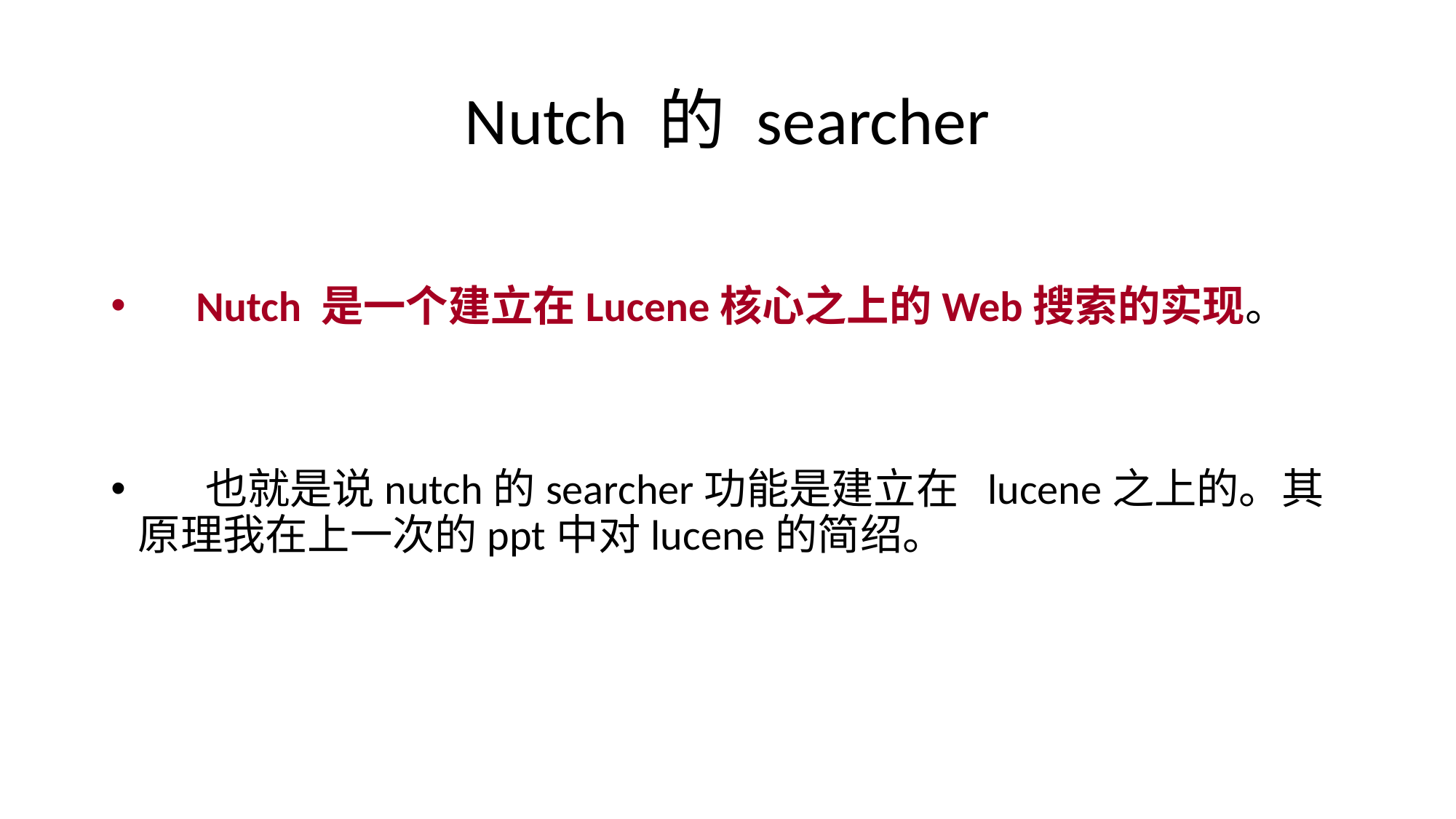

# Nutch 的 searcher

      Nutch 是一个建立在Lucene核心之上的Web搜索的实现。

      也就是说nutch的searcher功能是建立在  lucene之上的。其原理我在上一次的ppt中对lucene的简绍。